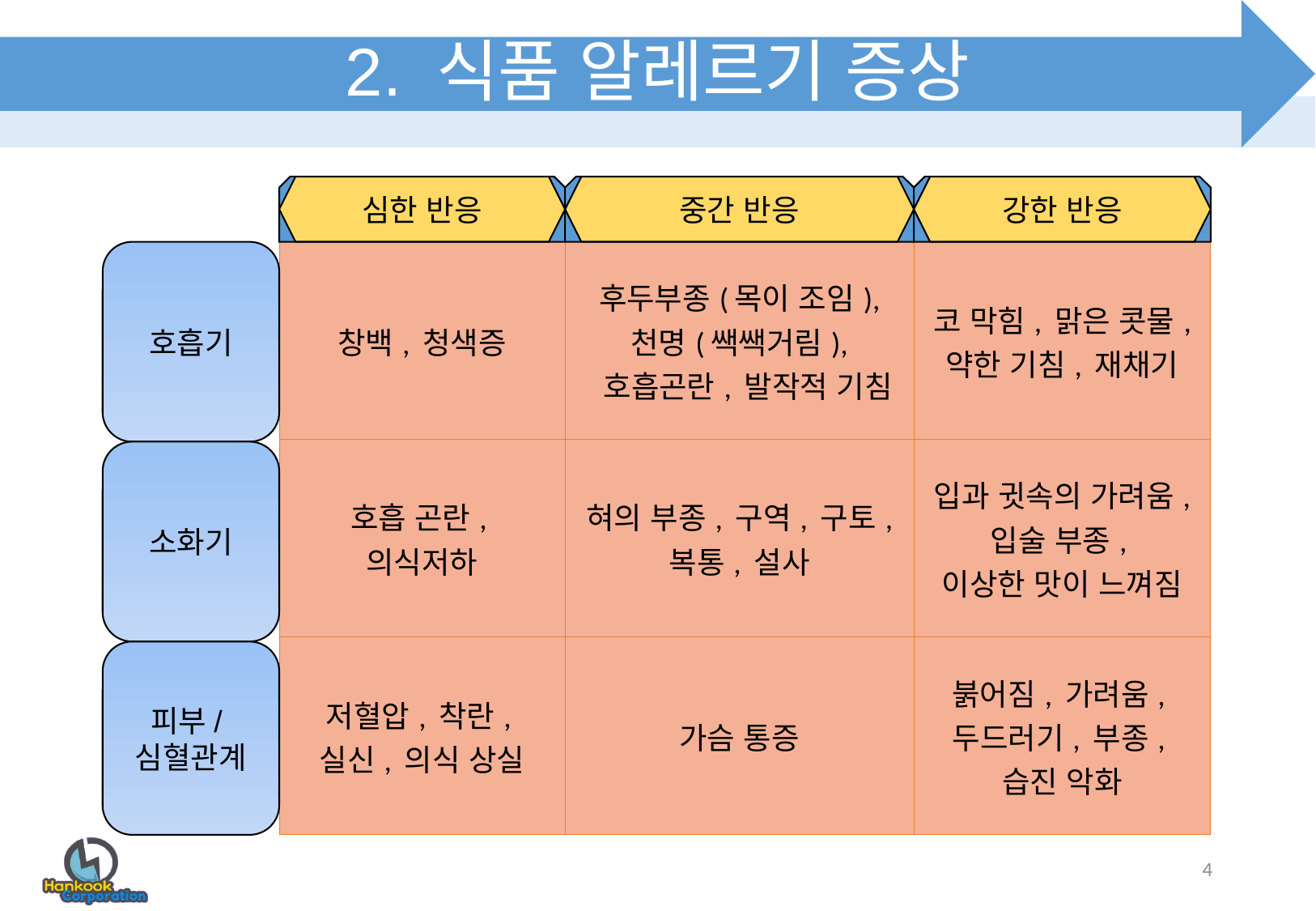

# 2. 식품 알레르기 증상

심한 반응

중간 반응

강한 반응
호흡기
| 창백, 청색증 | 후두부종(목이 조임), 천명(쌕쌕거림), 호흡곤란, 발작적 기침 | 코 막힘, 맑은 콧물, 약한 기침, 재채기 |
| --- | --- | --- |
| 호흡 곤란, 의식저하 | 혀의 부종, 구역, 구토, 복통, 설사 | 입과 귓속의 가려움, 입술 부종, 이상한 맛이 느껴짐 |
| 저혈압, 착란, 실신, 의식 상실 | 가슴 통증 | 붉어짐, 가려움, 두드러기, 부종, 습진 악화 |
소화기
피부/
심혈관계
4